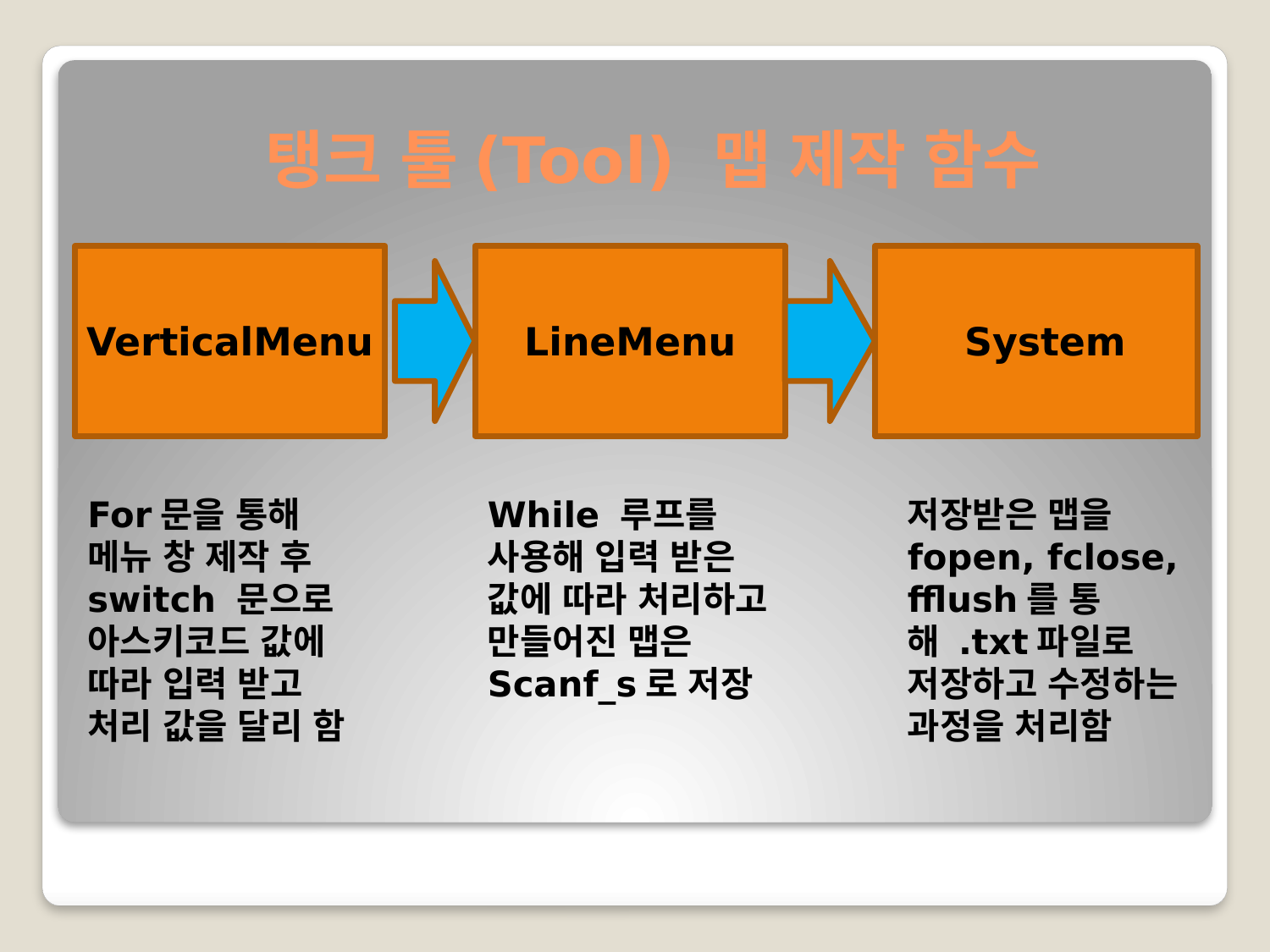

# 탱크 툴(Tool) 맵 제작 함수

VerticalMenu
LineMenu
System
For문을 통해
메뉴 창 제작 후 switch 문으로 아스키코드 값에 따라 입력 받고  처리 값을 달리 함
While 루프를 사용해 입력 받은 값에 따라 처리하고 만들어진 맵은 Scanf_s로 저장
저장받은 맵을 fopen, fclose, fflush를 통해 .txt파일로 저장하고 수정하는 과정을 처리함